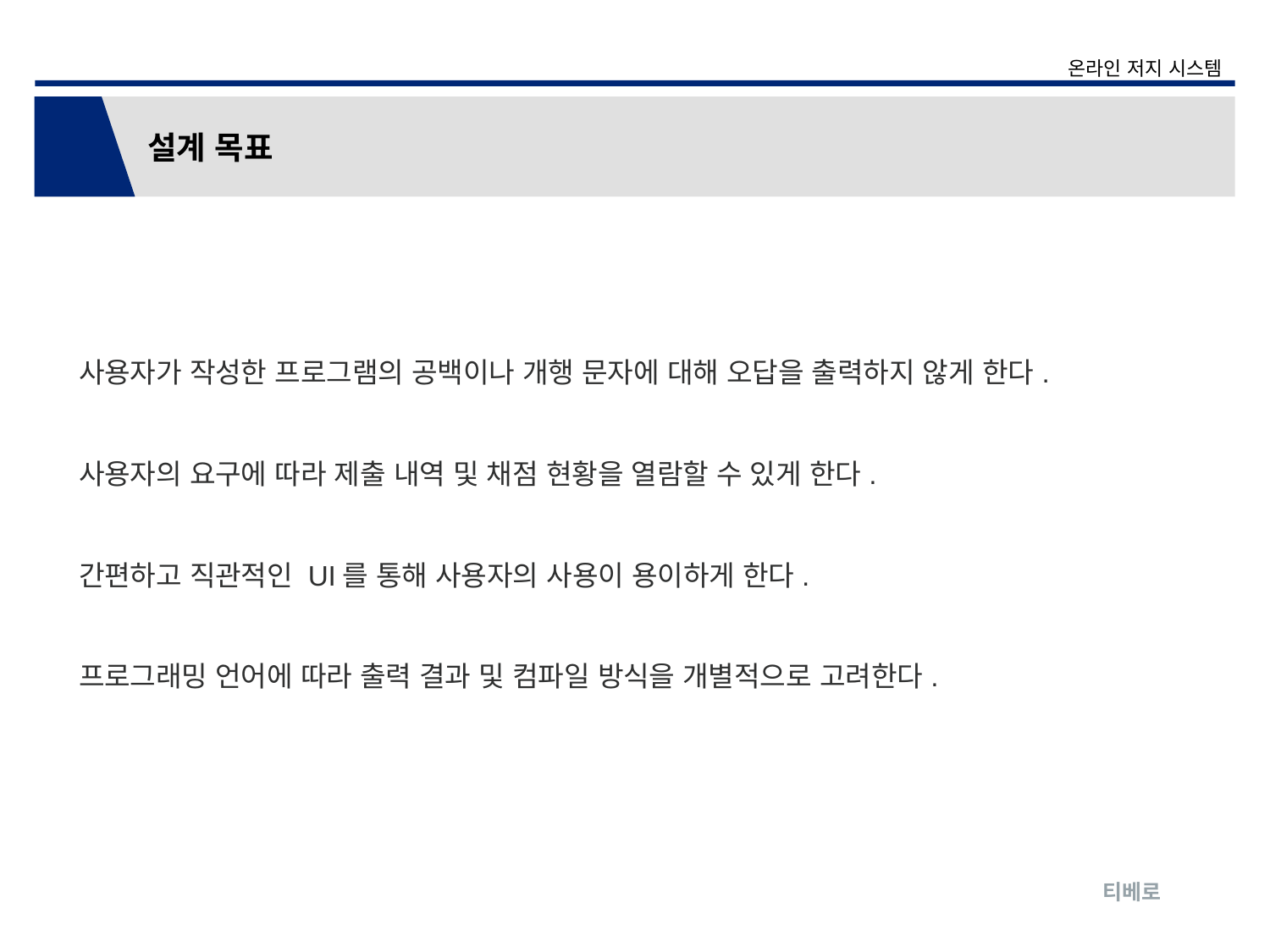

온라인 저지 시스템

설계 목표

사용자가 작성한 프로그램의 공백이나 개행 문자에 대해 오답을 출력하지 않게 한다.

사용자의 요구에 따라 제출 내역 및 채점 현황을 열람할 수 있게 한다.

간편하고 직관적인 UI를 통해 사용자의 사용이 용이하게 한다.

프로그래밍 언어에 따라 출력 결과 및 컴파일 방식을 개별적으로 고려한다.
티베로